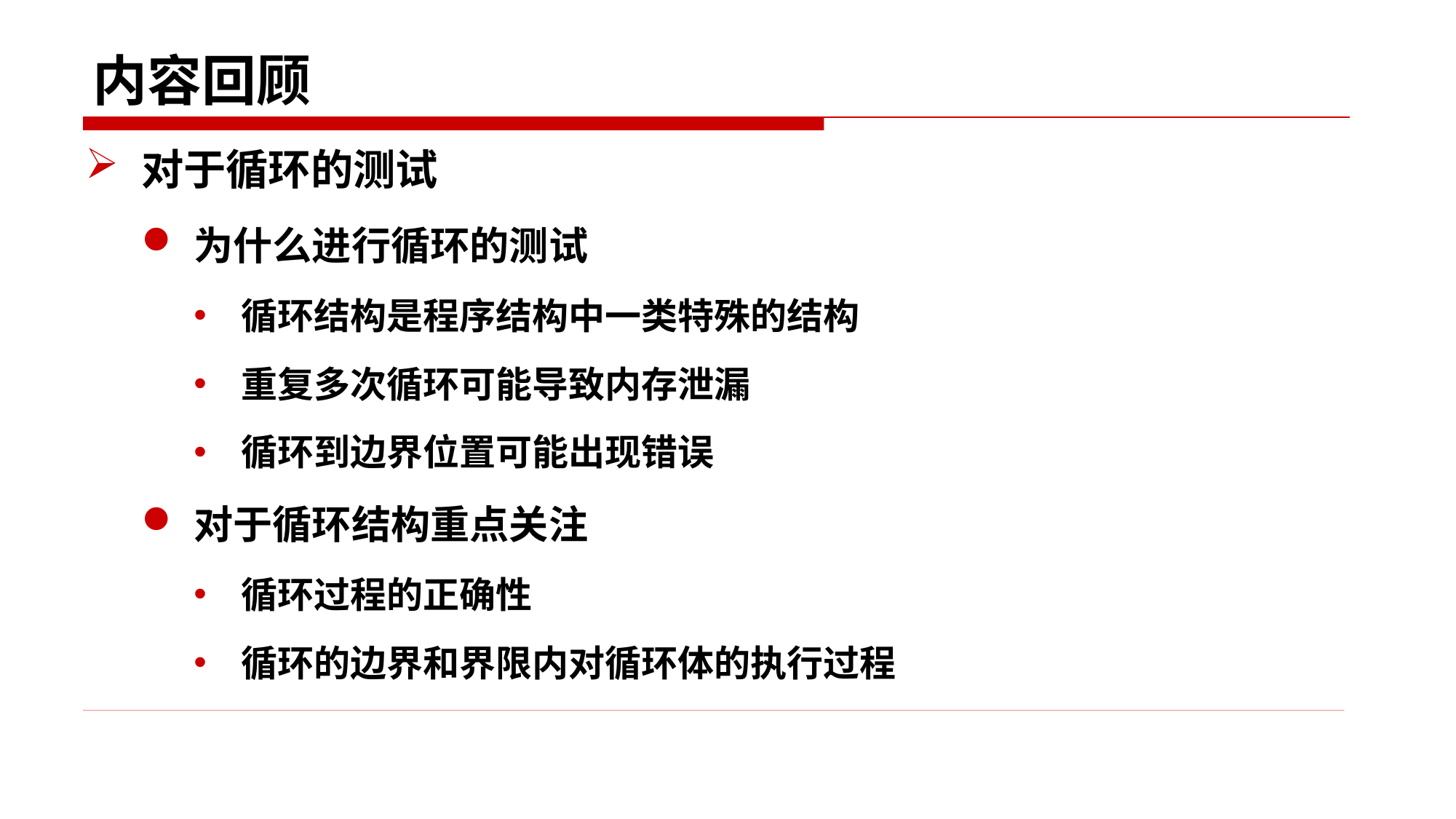

# 内容回顾
对于循环的测试
为什么进行循环的测试
循环结构是程序结构中一类特殊的结构
重复多次循环可能导致内存泄漏
循环到边界位置可能出现错误
对于循环结构重点关注
循环过程的正确性
循环的边界和界限内对循环体的执行过程